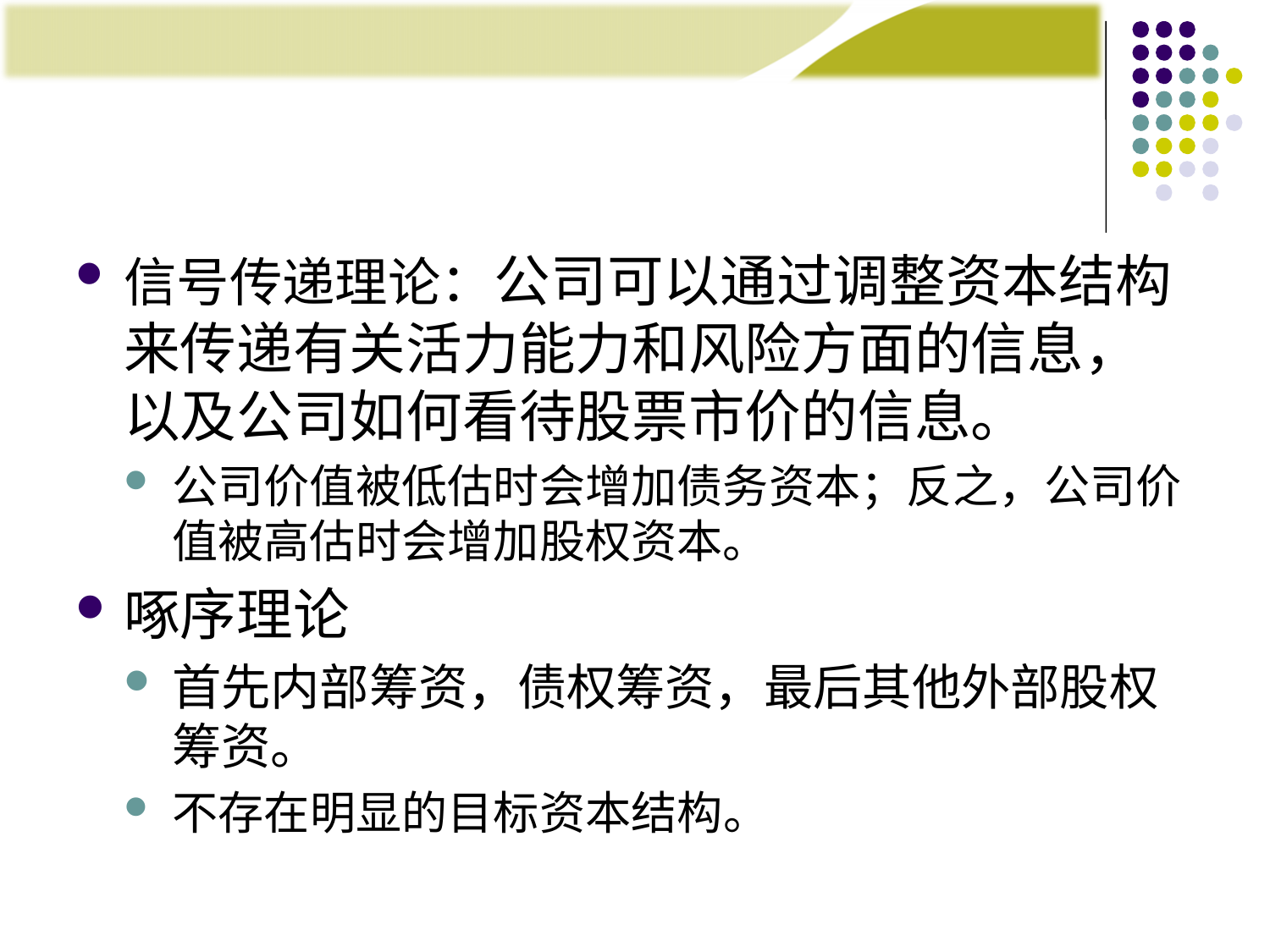

#
信号传递理论：公司可以通过调整资本结构来传递有关活力能力和风险方面的信息，以及公司如何看待股票市价的信息。
公司价值被低估时会增加债务资本；反之，公司价值被高估时会增加股权资本。
啄序理论
首先内部筹资，债权筹资，最后其他外部股权筹资。
不存在明显的目标资本结构。